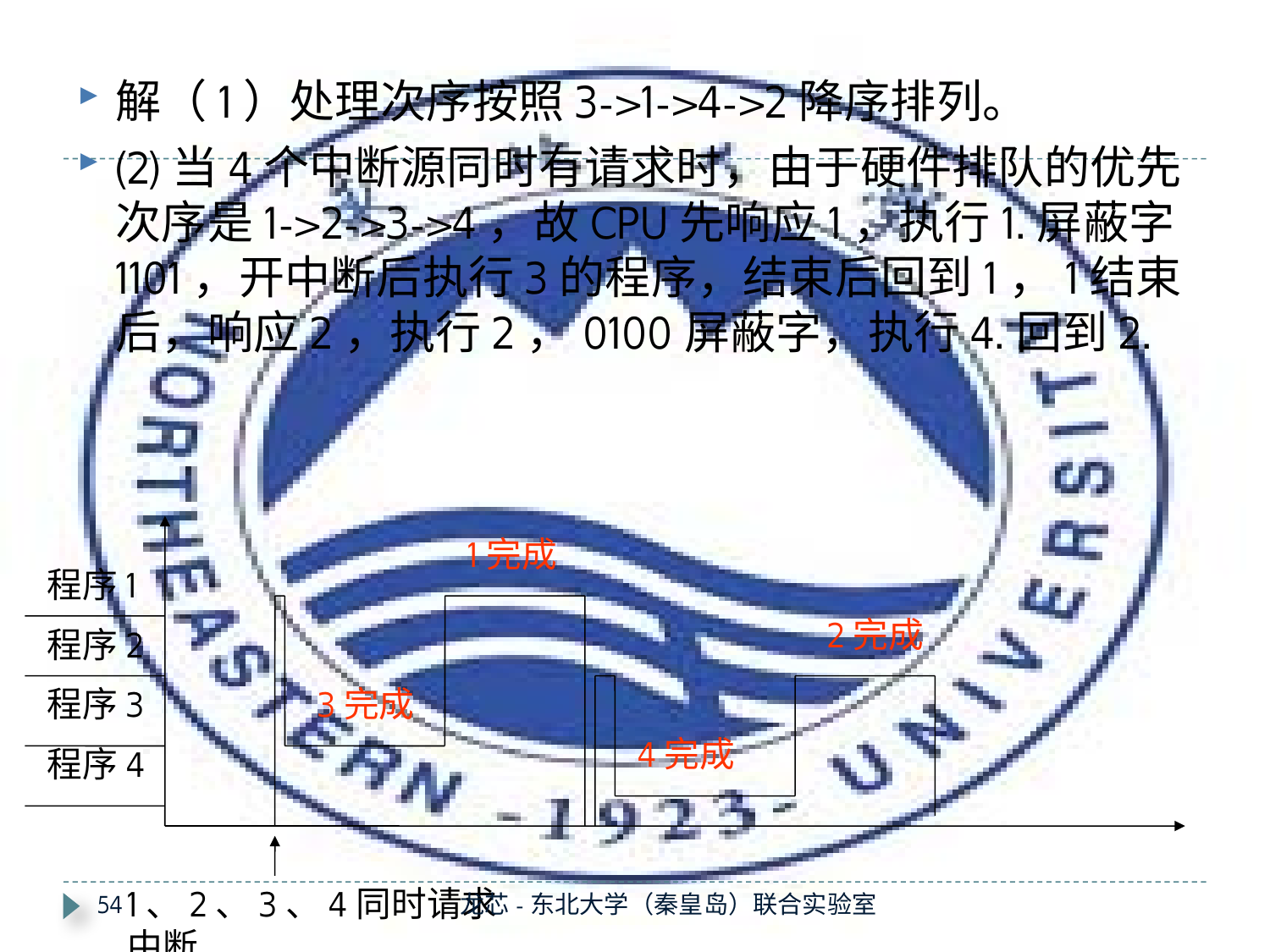

解（1）处理次序按照3->1->4->2降序排列。
(2)当4个中断源同时有请求时，由于硬件排队的优先次序是1->2->3->4，故CPU先响应1，执行1.屏蔽字1101，开中断后执行3的程序，结束后回到1，1结束后，响应2，执行2，0100屏蔽字，执行4.回到2.

1完成
程序1
程序2
程序3
程序4

2完成

3完成

4完成

1、2、3、4同时请求中断
54
龙芯-东北大学（秦皇岛）联合实验室